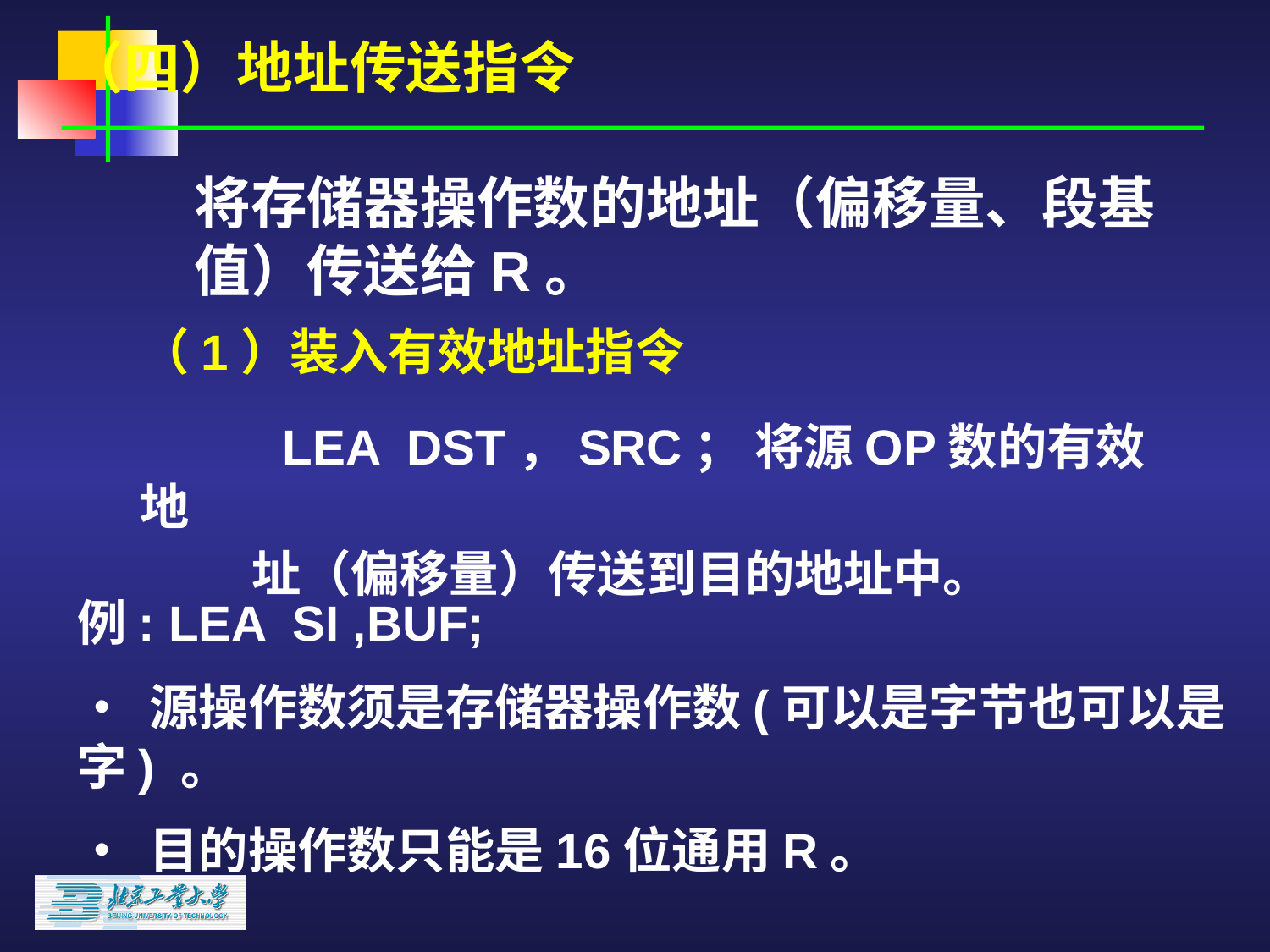

（四）地址传送指令
	将存储器操作数的地址（偏移量、段基
	值）传送给R。
（1）装入有效地址指令
	 LEA  DST，SRC； 将源OP数的有效地
          址（偏移量）传送到目的地址中。
例: LEA  SI ,BUF;
• 源操作数须是存储器操作数(可以是字节也可以是字) 。
• 目的操作数只能是16位通用R。